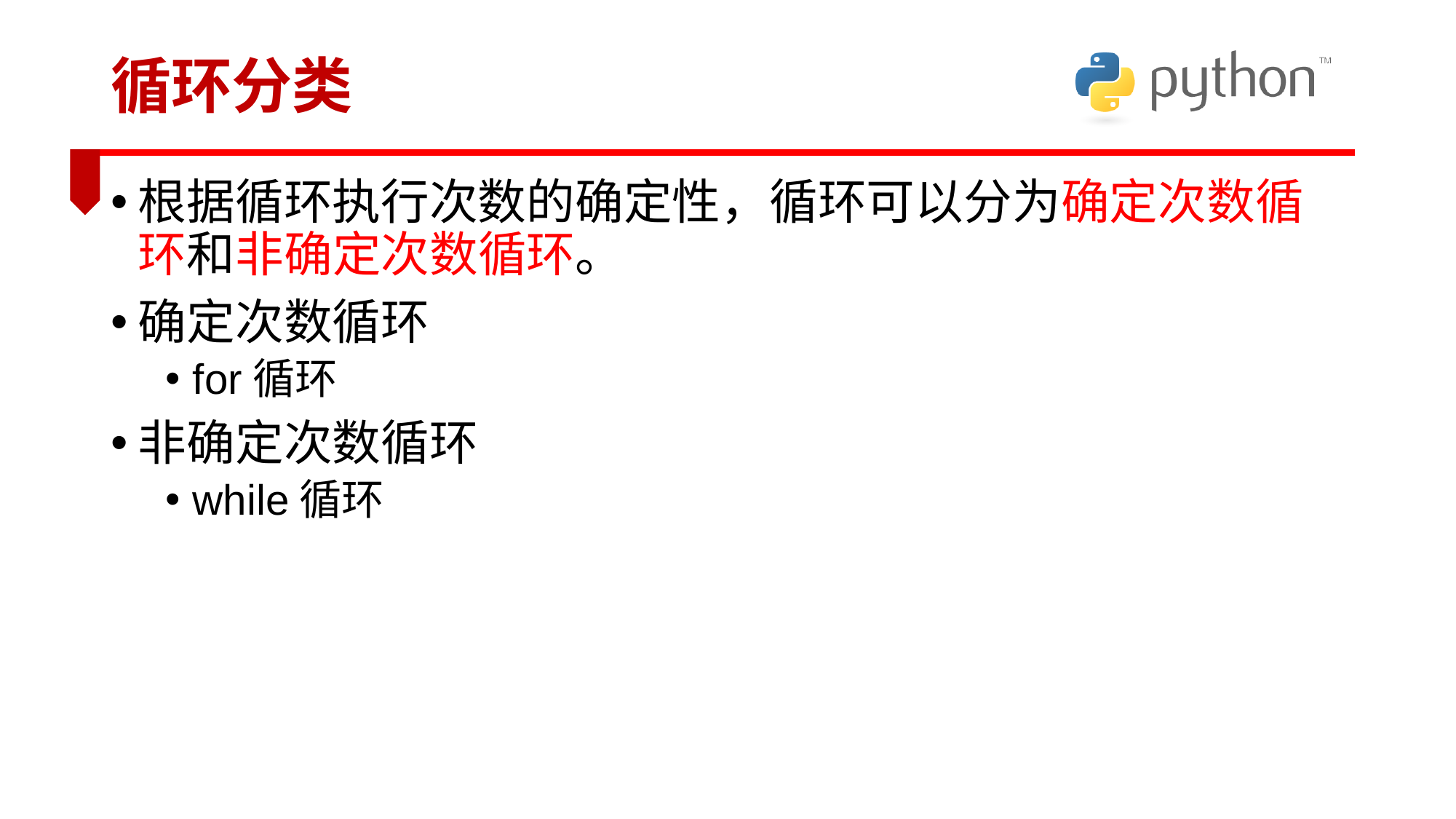

# 循环分类
根据循环执行次数的确定性，循环可以分为确定次数循环和非确定次数循环。
确定次数循环
for循环
非确定次数循环
while循环